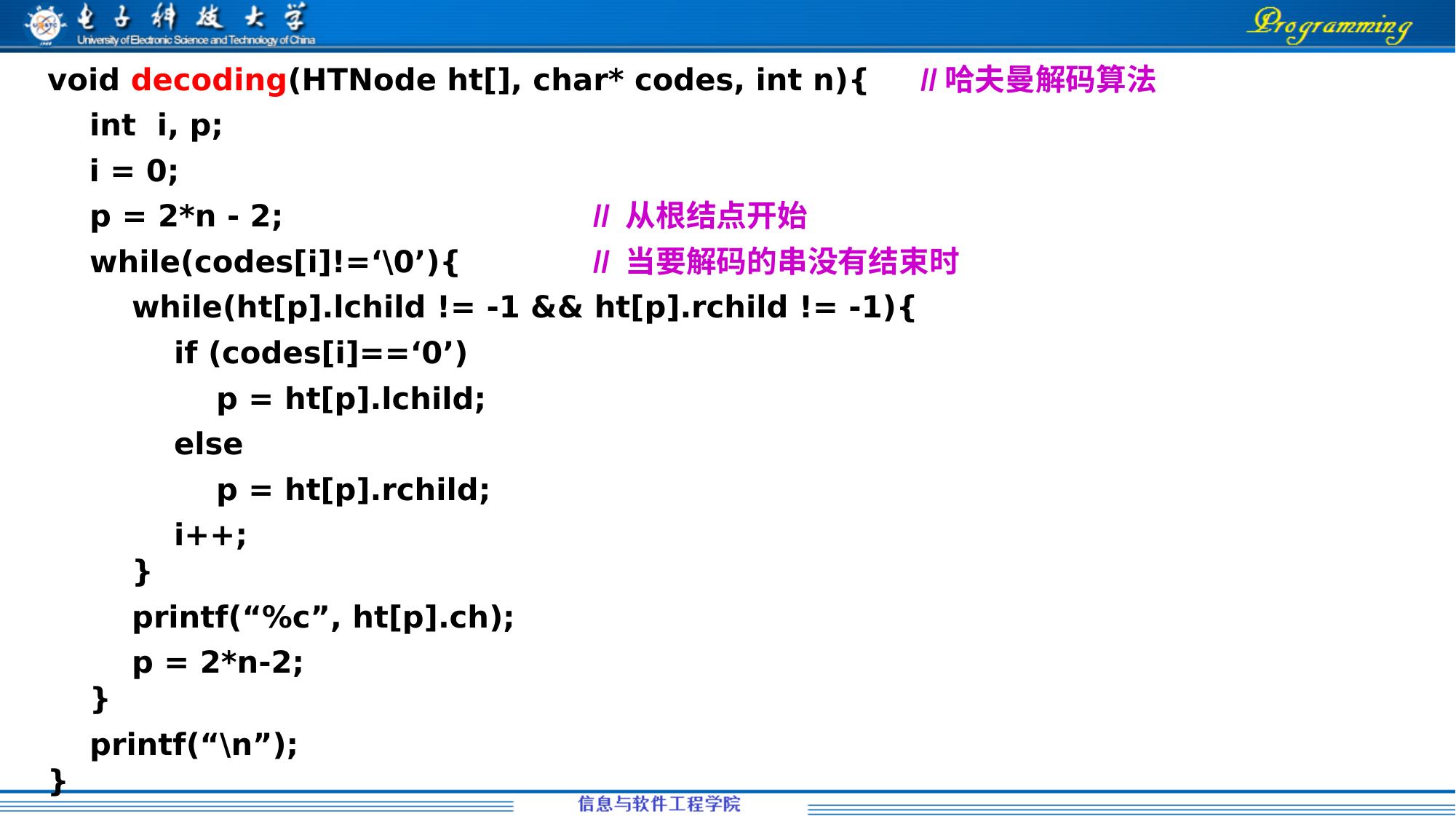

void decoding(HTNode ht[], char* codes, int n){	//哈夫曼解码算法
    int  i, p;
     i = 0;
    p = 2*n - 2; 			// 从根结点开始
    while(codes[i]!=‘\0’){		// 当要解码的串没有结束时
        while(ht[p].lchild != -1 && ht[p].rchild != -1){
            if (codes[i]==‘0’)
                p = ht[p].lchild;
            else
                p = ht[p].rchild;
            i++;
        }
        printf(“%c”, ht[p].ch);
        p = 2*n-2;
    }
    printf(“\n”);
}